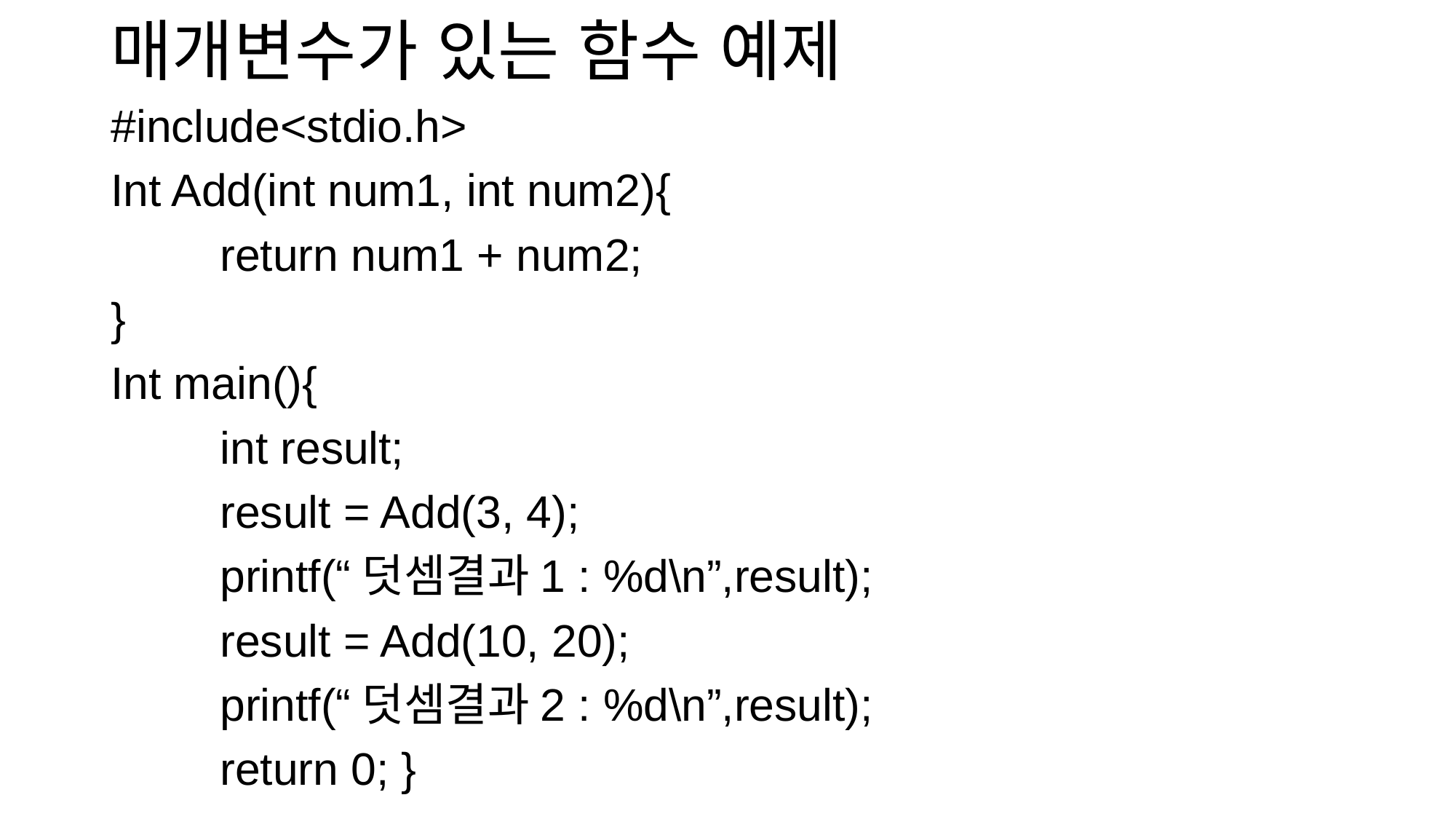

# 매개변수가 있는 함수 예제
#include<stdio.h>
Int Add(int num1, int num2){
	return num1 + num2;
}
Int main(){
	int result;
	result = Add(3, 4);
	printf(“덧셈결과1 : %d\n”,result);
	result = Add(10, 20);
	printf(“덧셈결과2 : %d\n”,result);
	return 0; }